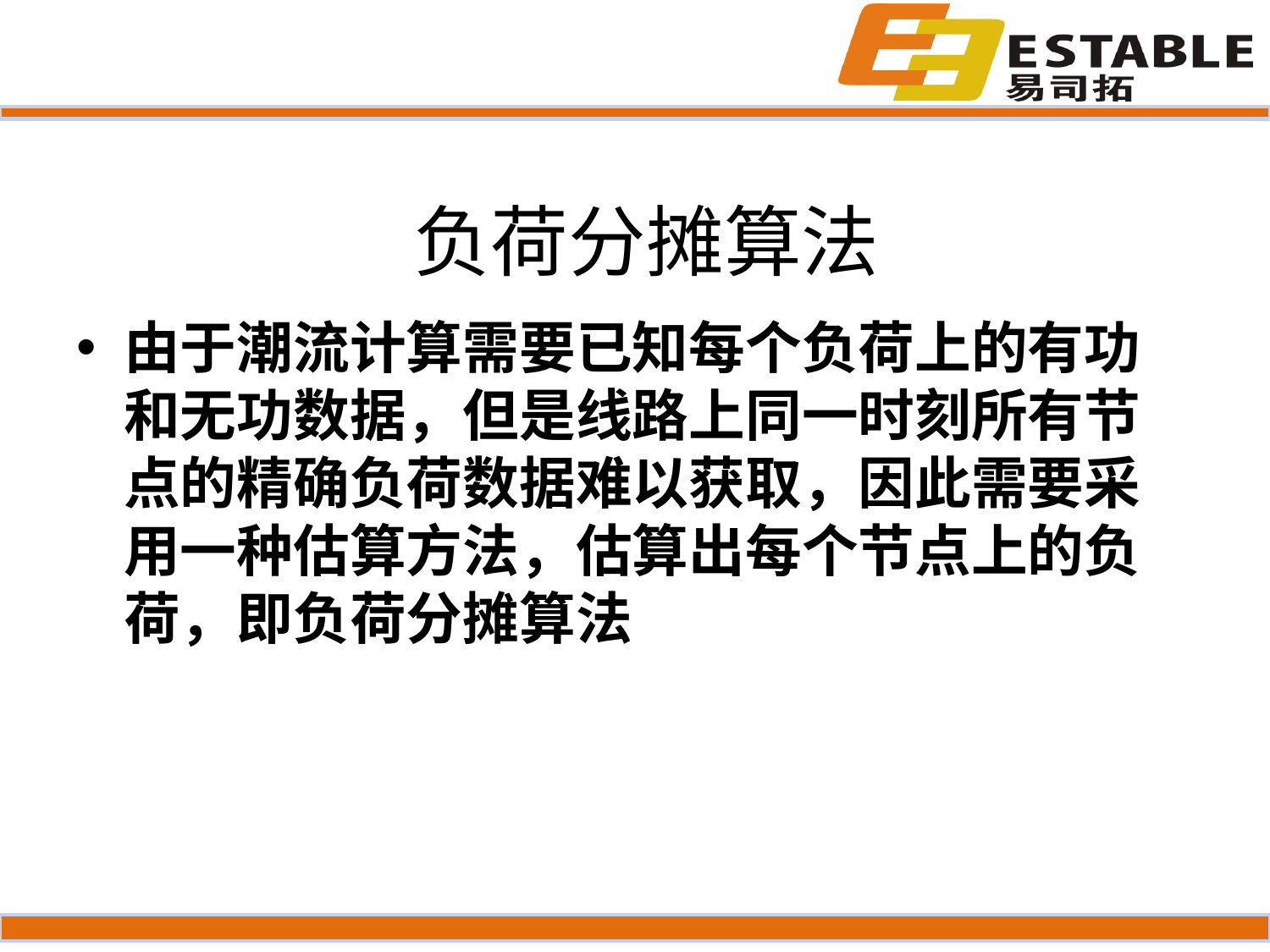

# 负荷分摊算法
由于潮流计算需要已知每个负荷上的有功和无功数据，但是线路上同一时刻所有节点的精确负荷数据难以获取，因此需要采用一种估算方法，估算出每个节点上的负荷，即负荷分摊算法